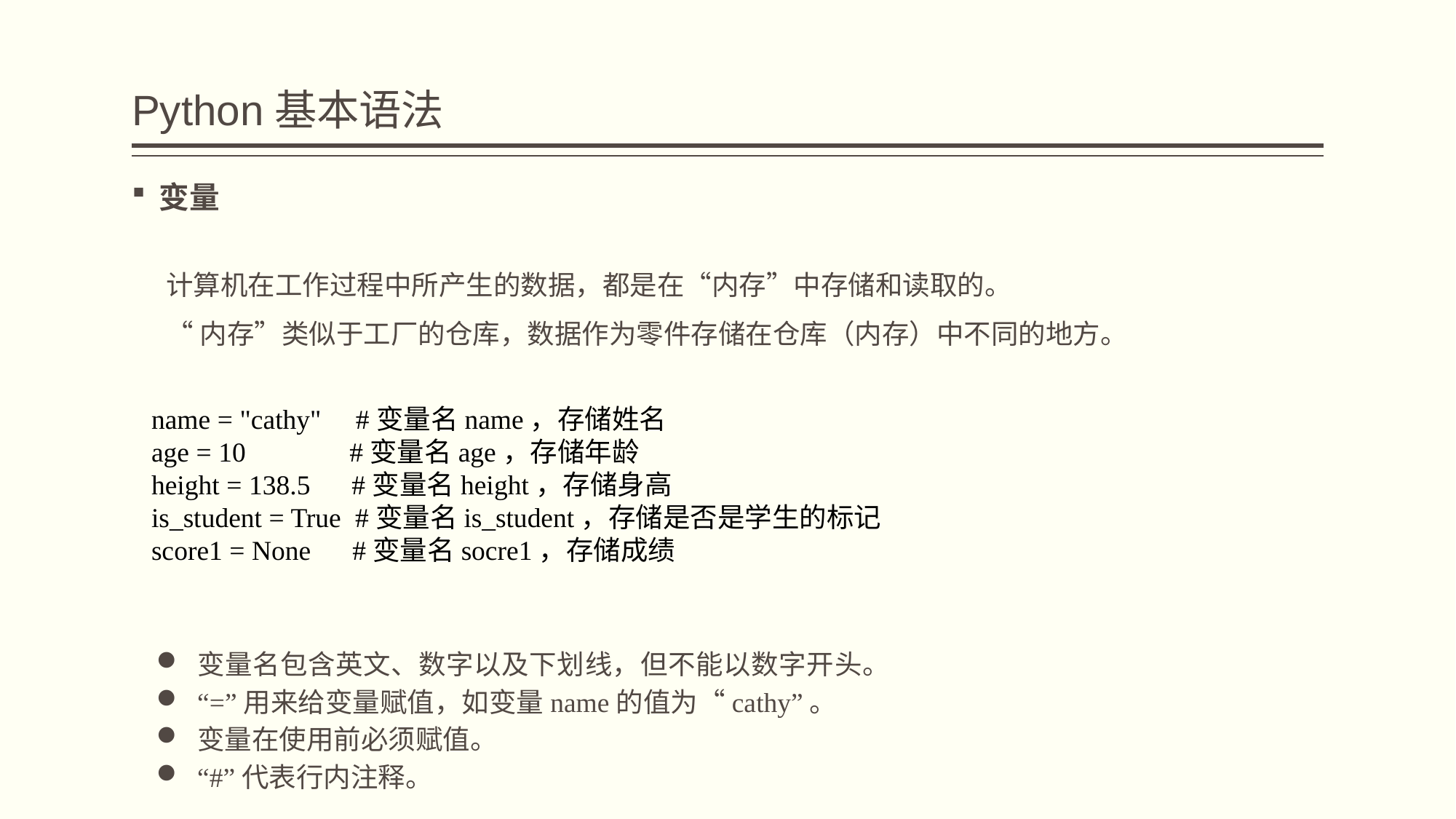

# Python基本语法
变量
计算机在工作过程中所产生的数据，都是在“内存”中存储和读取的。
“内存”类似于工厂的仓库，数据作为零件存储在仓库（内存）中不同的地方。
name = "cathy"     #变量名name，存储姓名
age = 10               #变量名age，存储年龄
height = 138.5      #变量名height，存储身高
is_student = True  #变量名is_student，存储是否是学生的标记
score1 = None      #变量名socre1，存储成绩
变量名包含英文、数字以及下划线，但不能以数字开头。
“=”用来给变量赋值，如变量name的值为“cathy”。
变量在使用前必须赋值。
“#”代表行内注释。